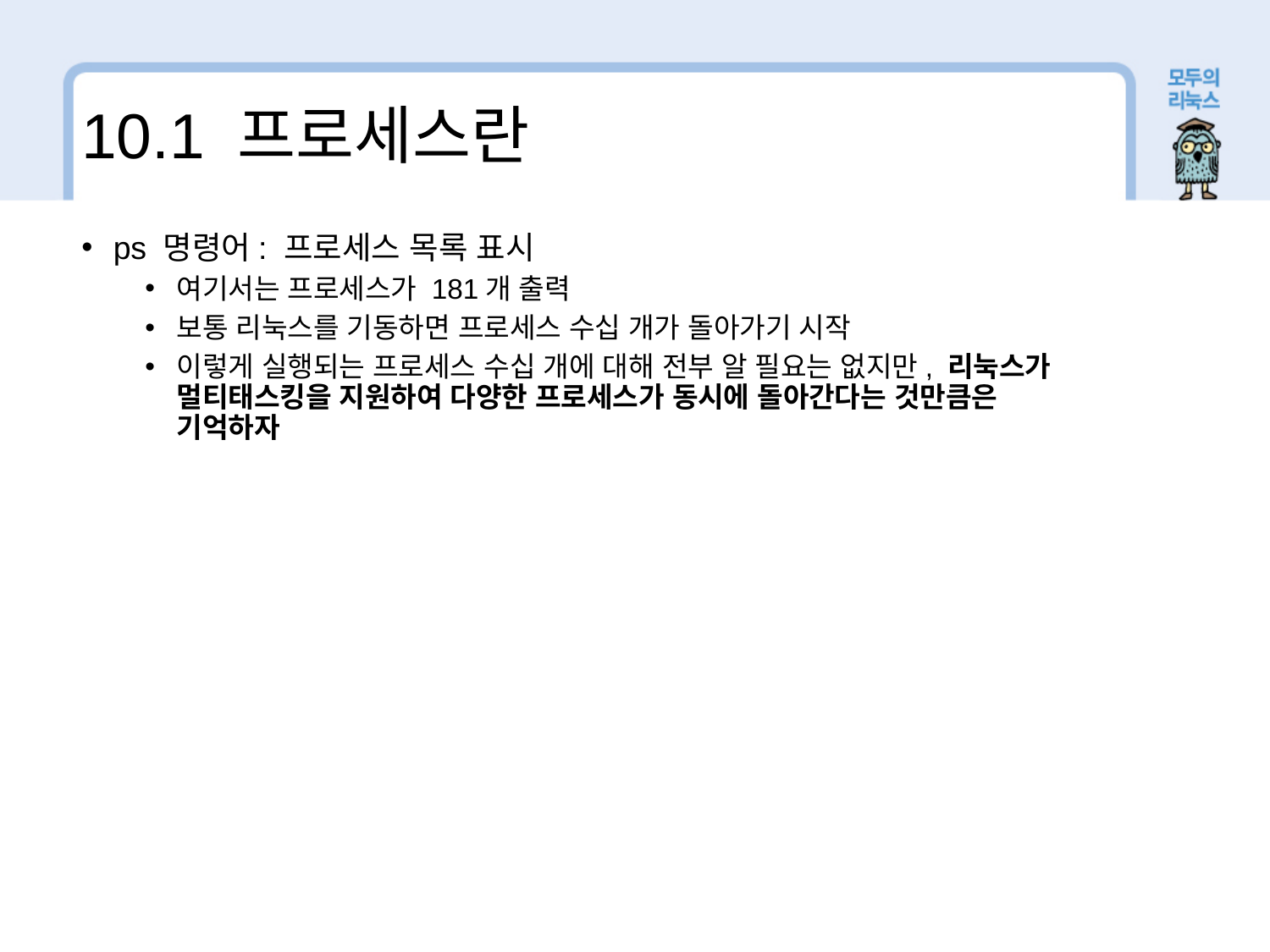

10.1 프로세스란
ps 명령어: 프로세스 목록 표시
여기서는 프로세스가 181개 출력
보통 리눅스를 기동하면 프로세스 수십 개가 돌아가기 시작
이렇게 실행되는 프로세스 수십 개에 대해 전부 알 필요는 없지만, 리눅스가 멀티태스킹을 지원하여 다양한 프로세스가 동시에 돌아간다는 것만큼은 기억하자